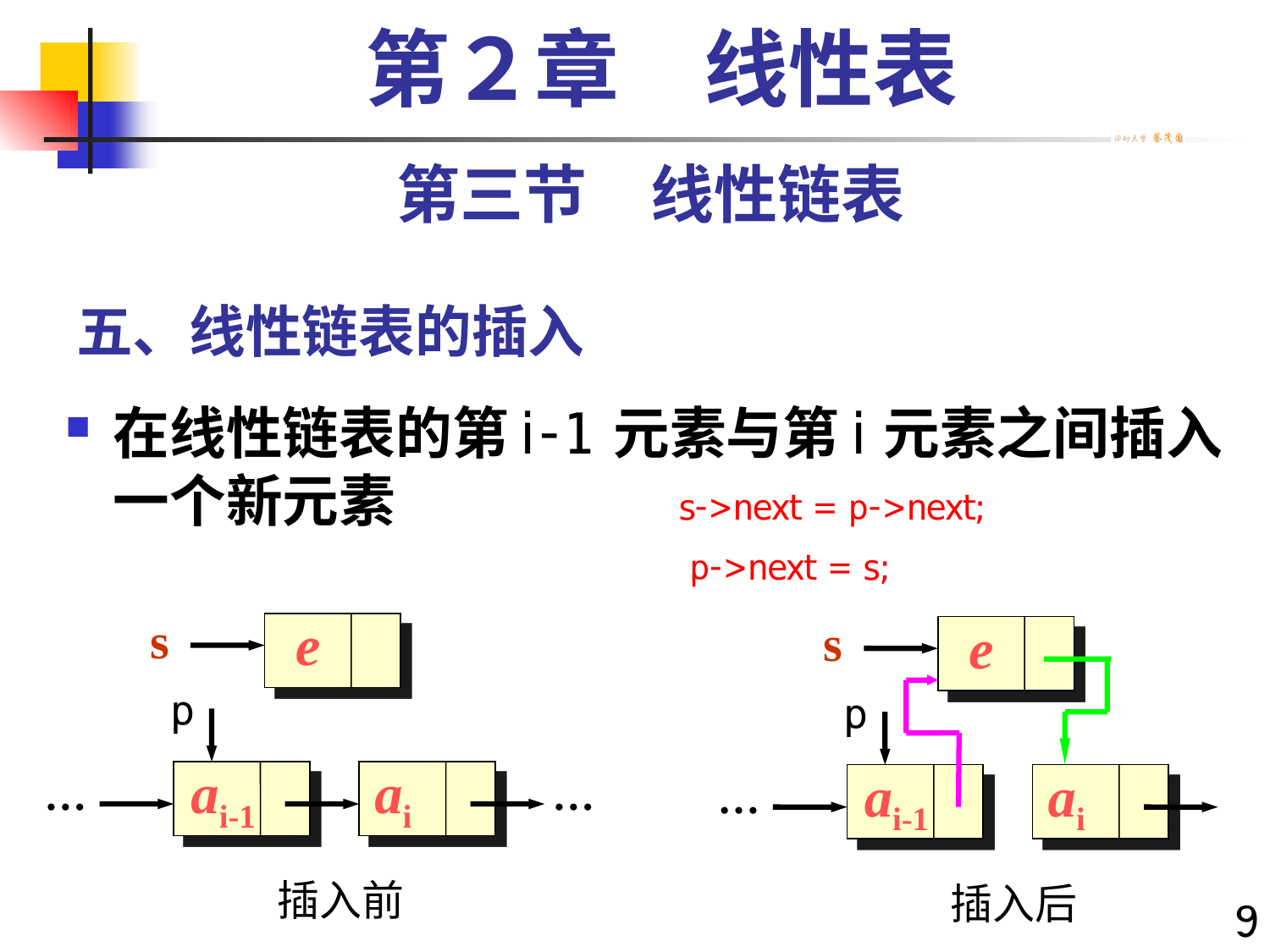

第２章　线性表
第三节　线性链表
# 五、线性链表的插入
在线性链表的第i-1元素与第i元素之间插入一个新元素
s->next = p->next;
 p->next = s;
s
e

p

ai-1
ai

…

…

插入前
s
e

ai-1
ai

…

p

…
插入后
9